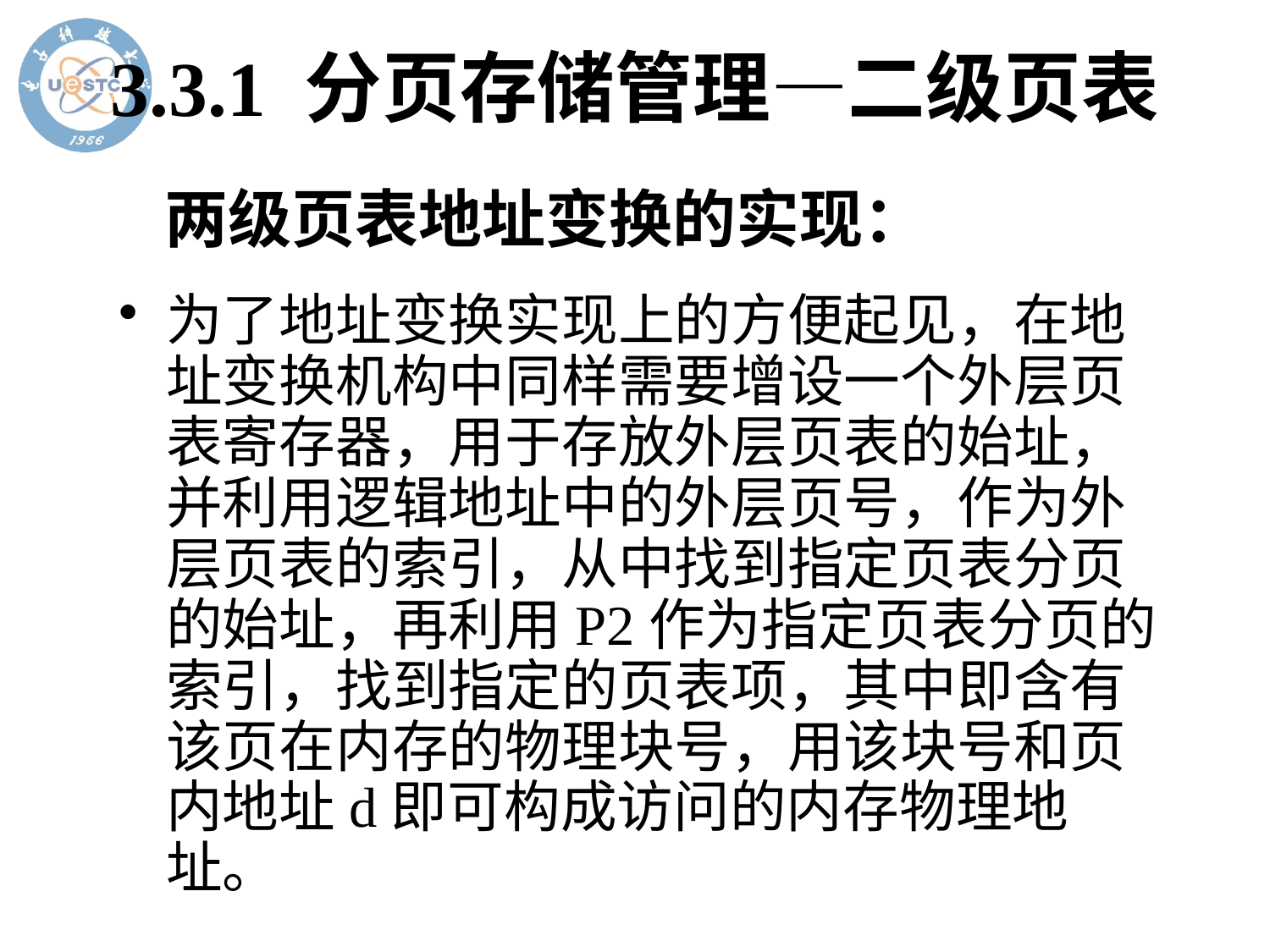

3.3.1 分页存储管理—二级页表
# 两级页表地址变换的实现：
为了地址变换实现上的方便起见，在地址变换机构中同样需要增设一个外层页表寄存器，用于存放外层页表的始址，并利用逻辑地址中的外层页号，作为外层页表的索引，从中找到指定页表分页的始址，再利用P2作为指定页表分页的索引，找到指定的页表项，其中即含有该页在内存的物理块号，用该块号和页内地址d即可构成访问的内存物理地址。